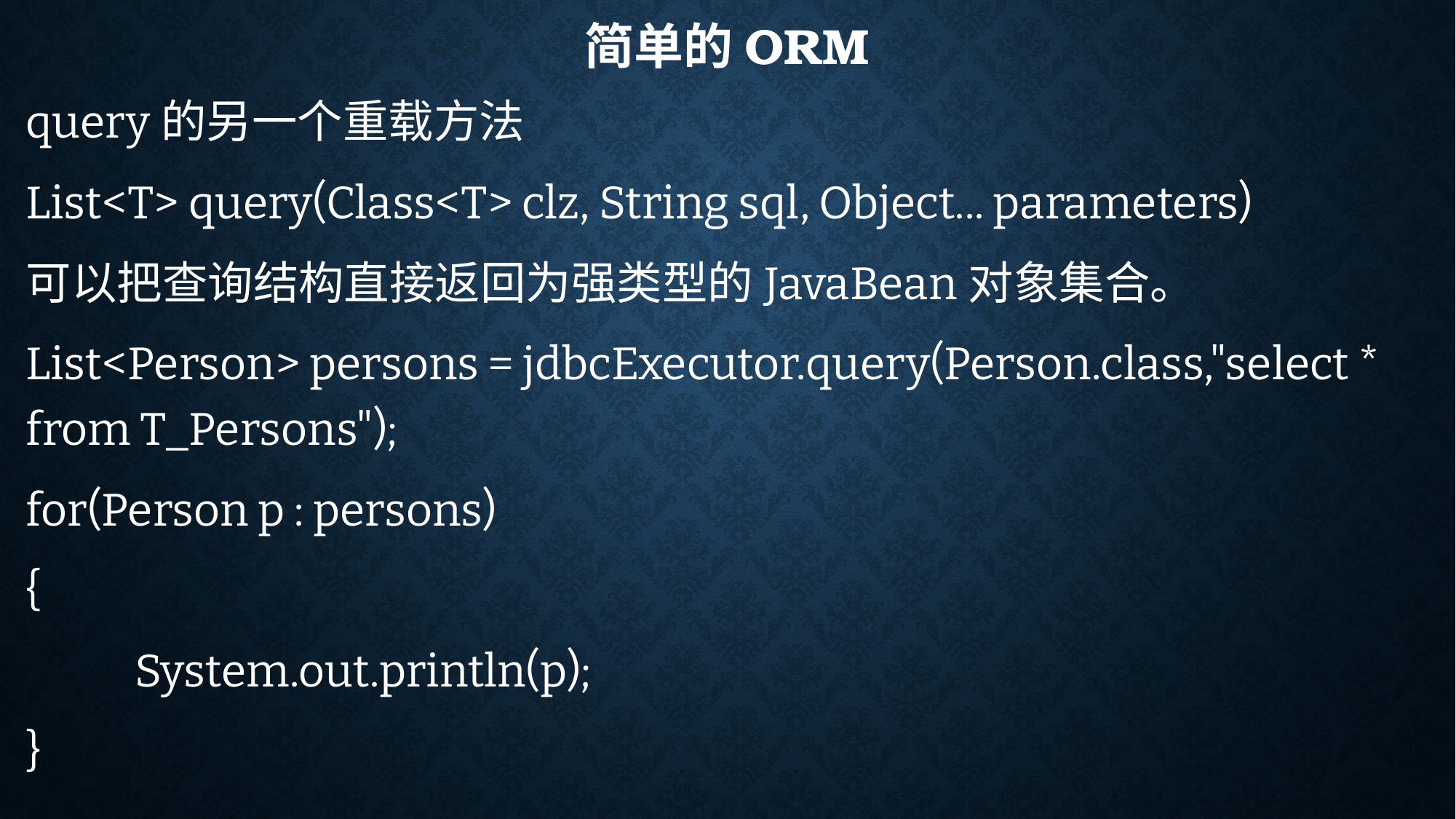

# 简单的ORM
query的另一个重载方法
List<T> query(Class<T> clz, String sql, Object... parameters)
可以把查询结构直接返回为强类型的JavaBean对象集合。
List<Person> persons = jdbcExecutor.query(Person.class,"select * from T_Persons");
for(Person p : persons)
{
	System.out.println(p);
}